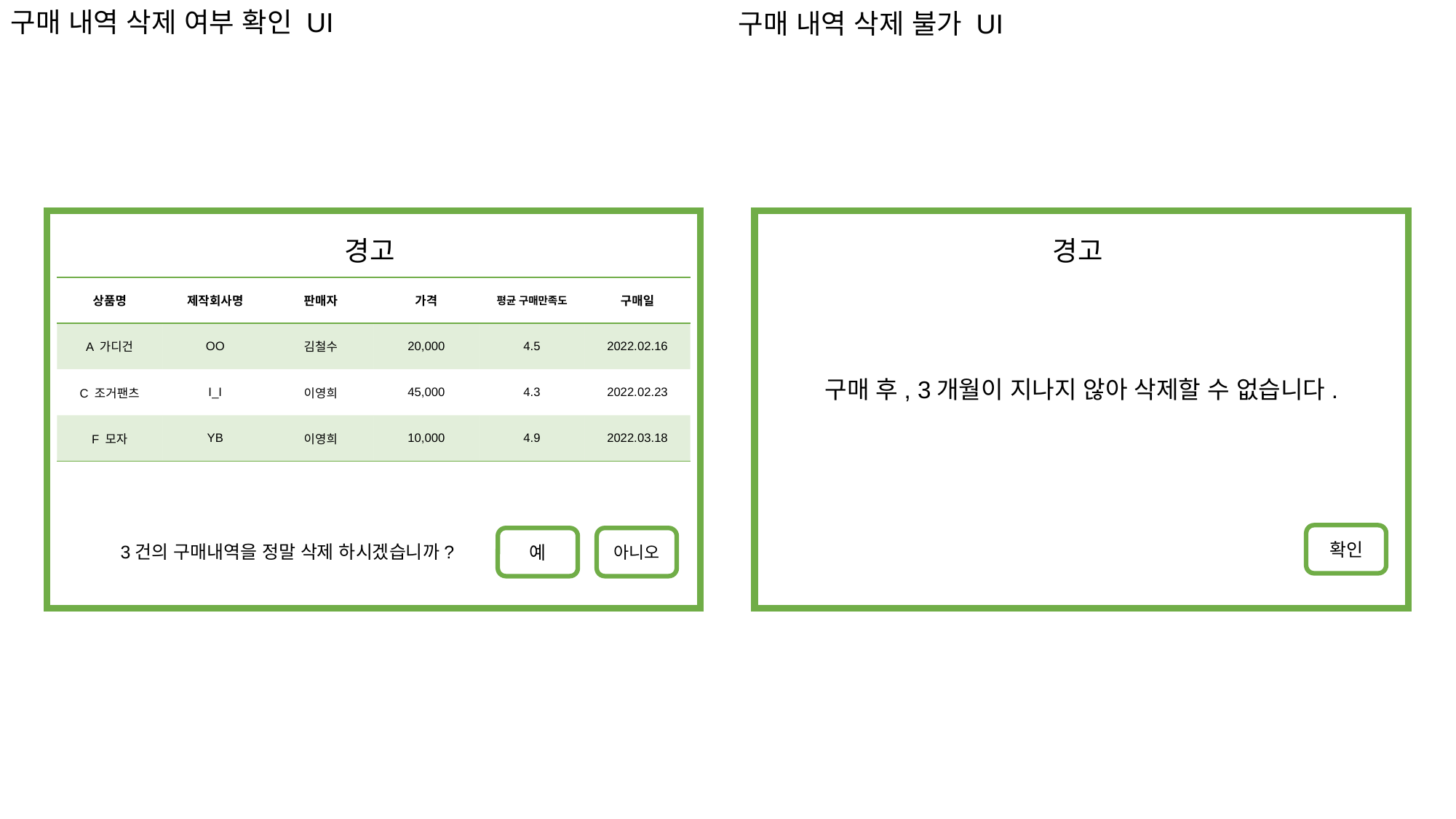

구매 내역 삭제 여부 확인 UI
구매 내역 삭제 불가 UI

경고
경고
| 상품명 | 제작회사명 | 판매자 | 가격 | 평균 구매만족도 | 구매일 |
| --- | --- | --- | --- | --- | --- |
| A 가디건 | OO | 김철수 | 20,000 | 4.5 | 2022.02.16 |
| C 조거팬츠 | I\_I | 이영희 | 45,000 | 4.3 | 2022.02.23 |
| F 모자 | YB | 이영희 | 10,000 | 4.9 | 2022.03.18 |
구매 후, 3개월이 지나지 않아 삭제할 수 없습니다.
확인
예
아니오
3건의 구매내역을 정말 삭제 하시겠습니까?